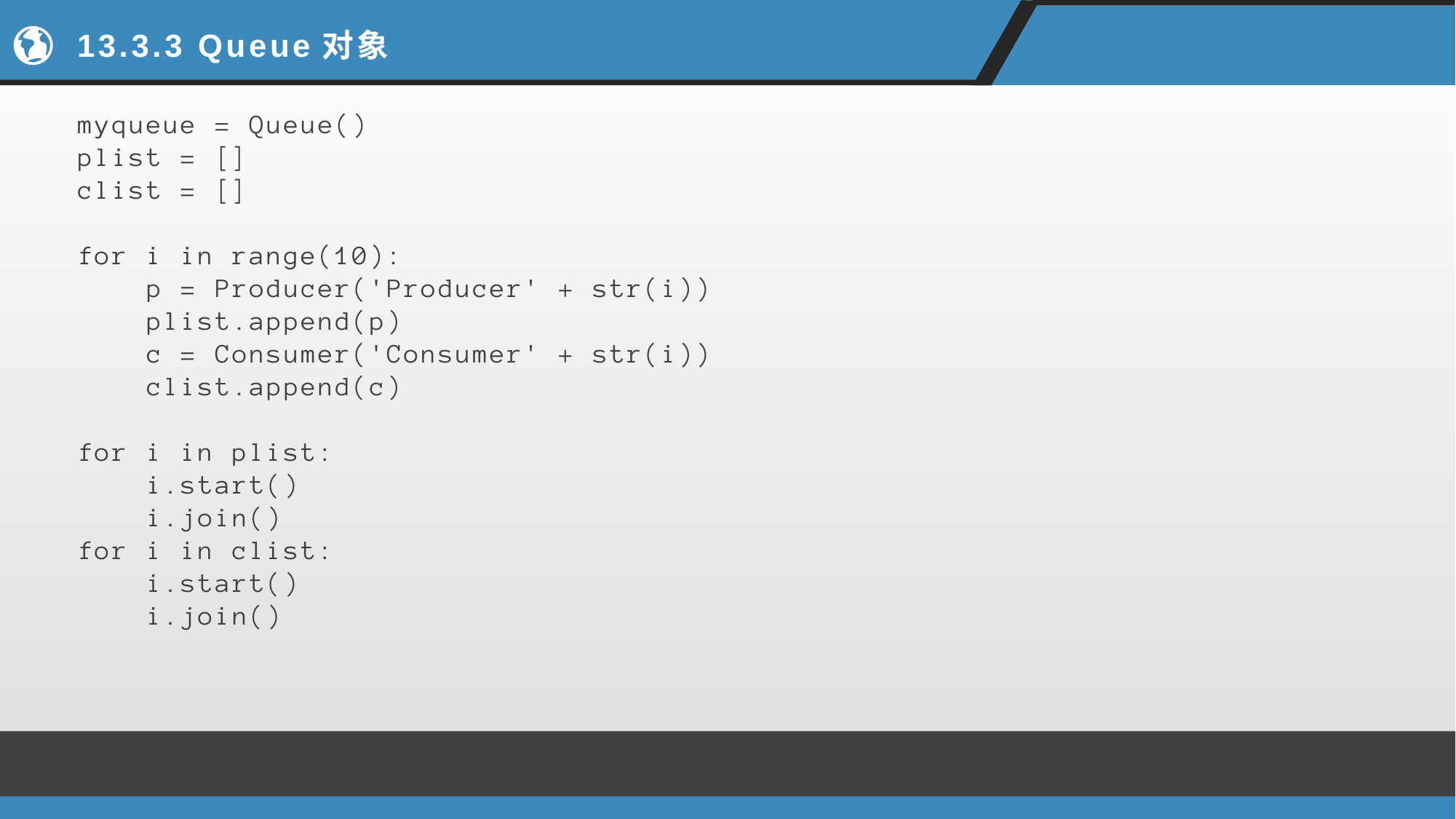

# 13.3.3 Queue对象

myqueue = Queue()
plist = []
clist = []

for i in range(10):
    p = Producer('Producer' + str(i))
    plist.append(p)
    c = Consumer('Consumer' + str(i))
    clist.append(c)

for i in plist:
    i.start()
    i.join()
for i in clist:
    i.start()
    i.join()